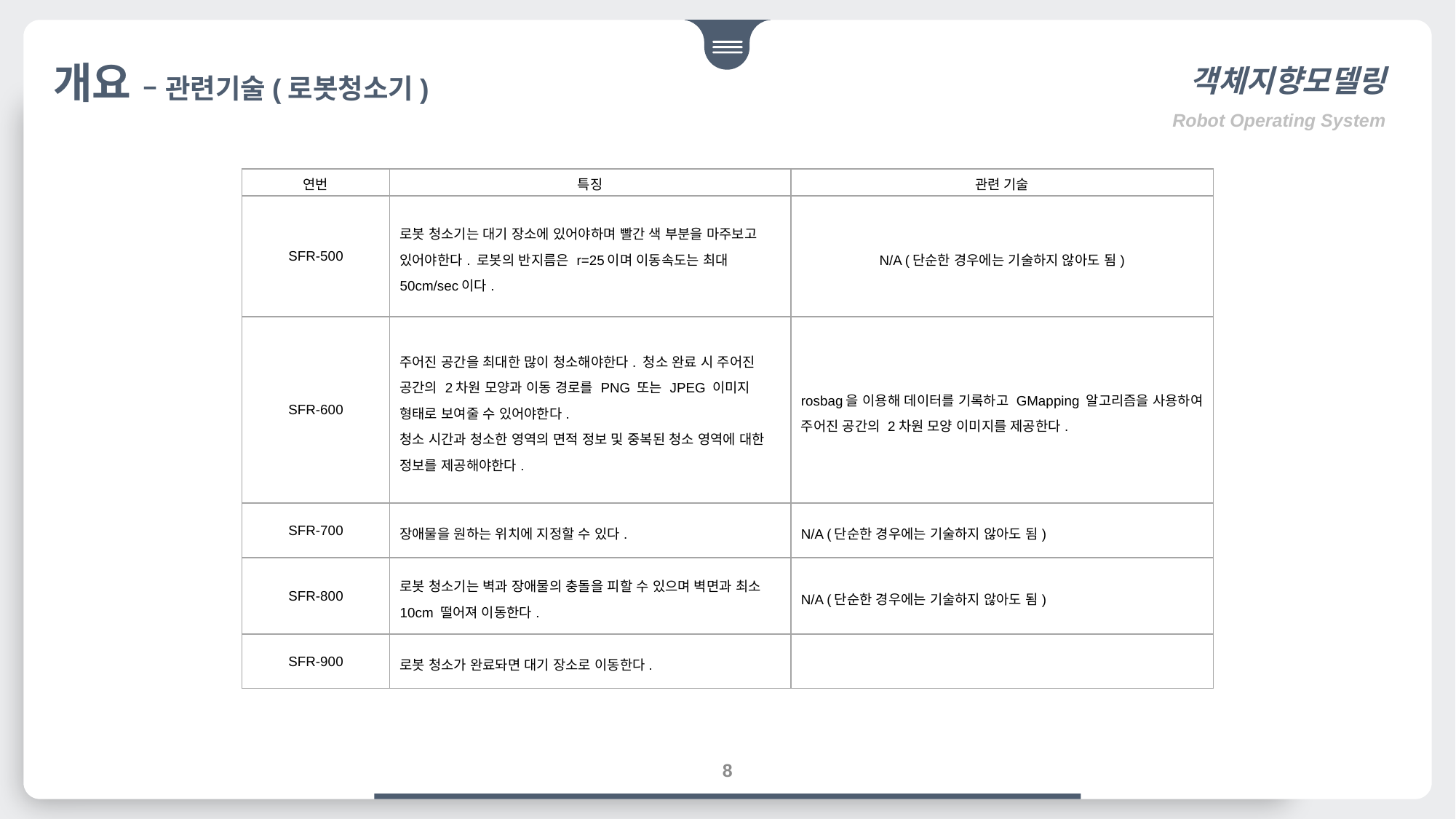

개요 – 관련기술(로봇청소기)
객체지향모델링
Robot Operating System
| 연번 | 특징 | 관련 기술 |
| --- | --- | --- |
| SFR-500 | 로봇 청소기는 대기 장소에 있어야하며 빨간 색 부분을 마주보고 있어야한다. 로봇의 반지름은 r=25이며 이동속도는 최대 50cm/sec이다. | N/A (단순한 경우에는 기술하지 않아도 됨) |
| SFR-600 | 주어진 공간을 최대한 많이 청소해야한다. 청소 완료 시 주어진 공간의 2차원 모양과 이동 경로를 PNG 또는 JPEG 이미지 형태로 보여줄 수 있어야한다. 청소 시간과 청소한 영역의 면적 정보 및 중복된 청소 영역에 대한 정보를 제공해야한다. | rosbag을 이용해 데이터를 기록하고 GMapping 알고리즘을 사용하여 주어진 공간의 2차원 모양 이미지를 제공한다. |
| SFR-700 | 장애물을 원하는 위치에 지정할 수 있다. | N/A (단순한 경우에는 기술하지 않아도 됨) |
| SFR-800 | 로봇 청소기는 벽과 장애물의 충돌을 피할 수 있으며 벽면과 최소 10cm 떨어져 이동한다. | N/A (단순한 경우에는 기술하지 않아도 됨) |
| SFR-900 | 로봇 청소가 완료돠면 대기 장소로 이동한다. |  |
8